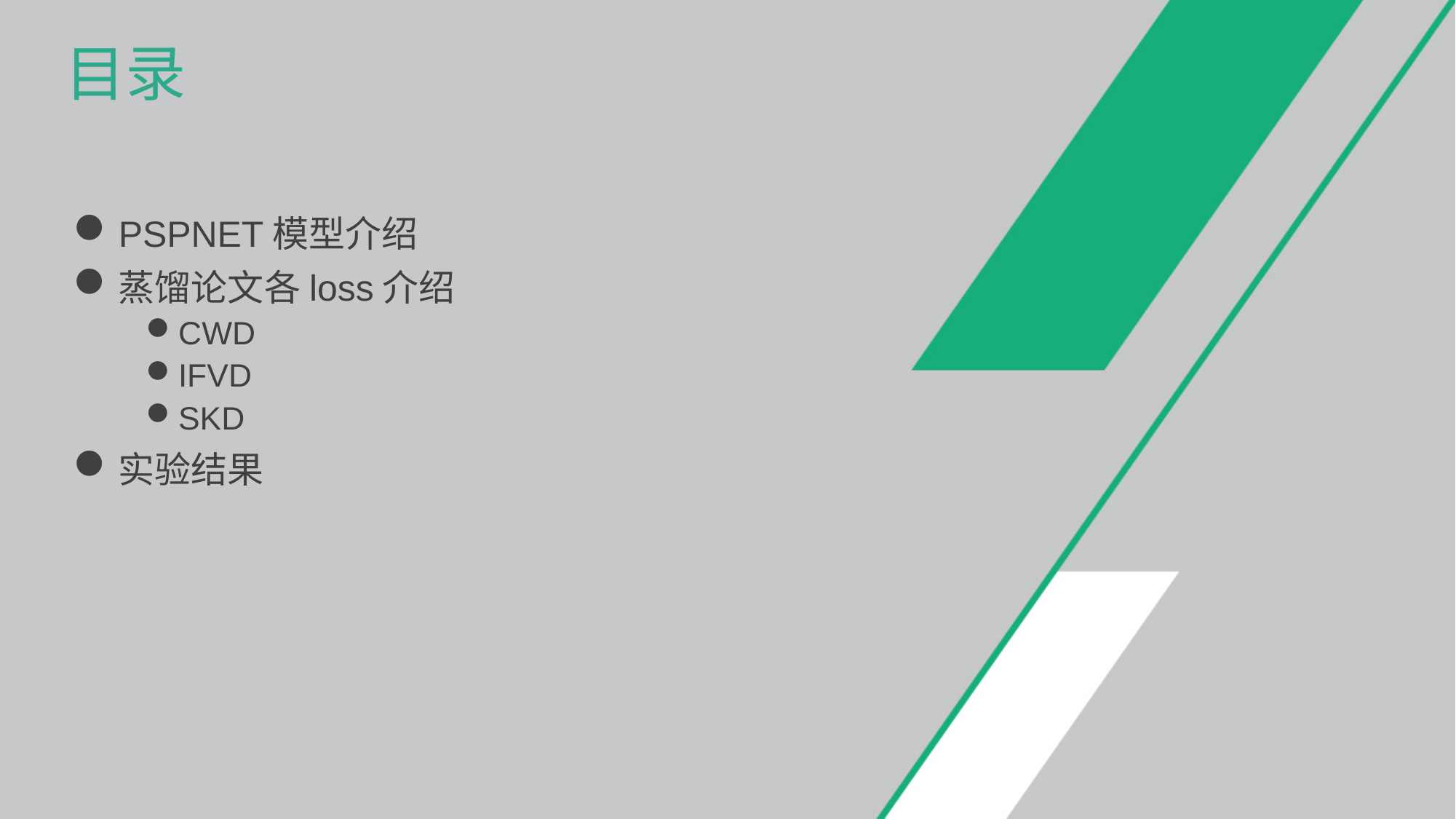

BBAAD9C20180234D78A0072836F0BB20E2B9B2041F09DB20A1D98E35B1462B85EB4CBD38D1633B0522492508C84621EB58F9210A11D00B211BBFC24A7A0E2BD824FCF3AD2C24C64784B42FC76F424AAF4FF0E1B377B43F249886D1975E11FC48DE862996FE3
# 目录
PSPNET模型介绍
蒸馏论文各loss介绍
CWD
IFVD
SKD
实验结果